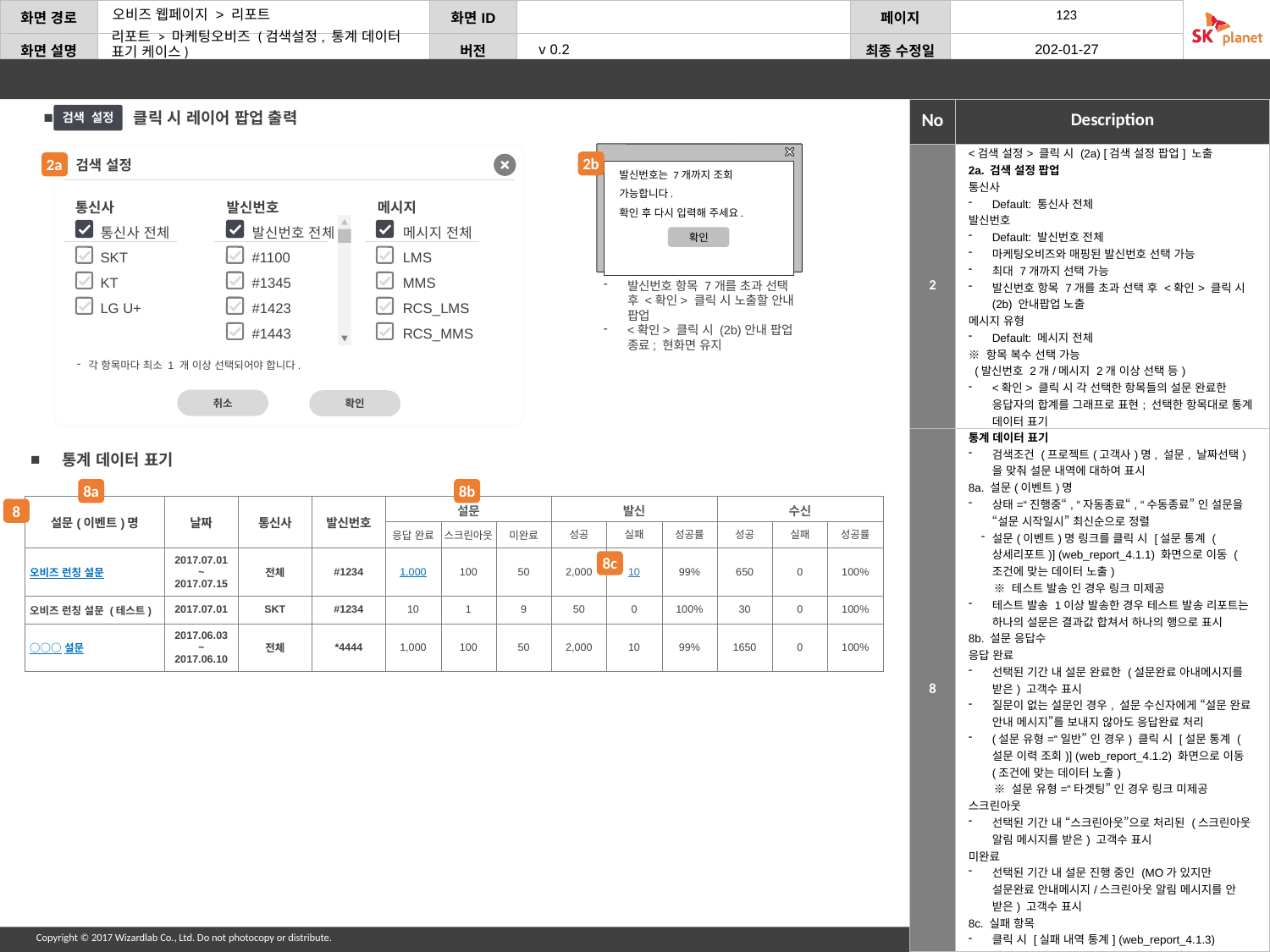

리포트 > 마케팅오비즈 (검색설정, 통계 데이터 표기 케이스)
              클릭 시 레이어 팝업 출력
검색  설정

발신번호는 7개까지 조회 가능합니다.
확인 후 다시 입력해 주세요.
확인
| 2 | <검색 설정> 클릭 시 (2a) [검색 설정 팝업] 노출 2a. 검색 설정 팝업 통신사 Default: 통신사 전체 발신번호 Default: 발신번호 전체 마케팅오비즈와 매핑된 발신번호 선택 가능 최대 7개까지 선택 가능 발신번호 항목 7개를 초과 선택 후 <확인> 클릭 시 (2b) 안내팝업 노출 메시지 유형 Default: 메시지 전체 ※ 항목 복수 선택 가능 (발신번호 2개/메시지 2개 이상 선택 등) <확인> 클릭 시 각 선택한 항목들의 설문 완료한 응답자의 합계를 그래프로 표현; 선택한 항목대로 통계 데이터 표기 <취소> 클릭 시 [검색 설정 팝업] 종료; [마케팅오비즈 (설문 통계)] (web\_report\_4.1) 화면 유지 |
| --- | --- |
| 8 | 통계 데이터 표기 검색조건 (프로젝트(고객사)명, 설문, 날짜선택)을 맞춰 설문 내역에 대하여 표시 8a. 설문(이벤트)명 상태=“진행중“, “자동종료“, “수동종료” 인 설문을 “설문 시작일시” 최신순으로 정렬 설문(이벤트)명 링크를 클릭 시 [설문 통계 (상세리포트)] (web\_report\_4.1.1) 화면으로 이동 (조건에 맞는 데이터 노출) ※ 테스트 발송 인 경우 링크 미제공 테스트 발송 1이상 발송한 경우 테스트 발송 리포트는 하나의 설문은 결과값 합쳐서 하나의 행으로 표시 8b. 설문 응답수 응답 완료 선택된 기간 내 설문 완료한 (설문완료 아내메시지를 받은) 고객수 표시 질문이 없는 설문인 경우, 설문 수신자에게 “설문 완료 안내 메시지”를 보내지 않아도 응답완료 처리 (설문 유형=“일반” 인 경우) 클릭 시 [설문 통계 (설문 이력 조회)] (web\_report\_4.1.2) 화면으로 이동 (조건에 맞는 데이터 노출) ※ 설문 유형=“타겟팅” 인 경우 링크 미제공 스크린아웃 선택된 기간 내 “스크린아웃”으로 처리된 (스크린아웃 알림 메시지를 받은) 고객수 표시 미완료 선택된 기간 내 설문 진행 중인 (MO가 있지만 설문완료 안내메시지/스크린아웃 알림 메시지를 안 받은) 고객수 표시 8c. 실패 항목 클릭 시 [실패 내역 통계] (web\_report\_4.1.3) 화면으로 이동 (조건에 맞는 데이터 노출) ※ “테스트 발송” 및 “타겟팅 설문” 서비스 이용한 경우 실패 내욕으로 이동할 링크 미제공 |

검색 설정

통신사
통신사 전체
SKT
KT
LG U+

발신번호
발신번호 전체
#1100
#1345
#1423
#1443

메시지
메시지 전체
LMS
MMS
RCS_LMS
RCS_MMS

각 항목마다 최소 1 개 이상 선택되어야 합니다.
취소
확인
2b
2a
발신번호 항목 7개를 초과 선택 후 <확인> 클릭 시 노출할 안내 팝업
<확인> 클릭 시 (2b)안내 팝업 종료; 현화면 유지
 통계 데이터 표기
8a
8b
| 설문(이벤트)명 | 날짜 | 통신사 | 발신번호 | 설문 |  |  | 발신 |  |  | 수신 |  |  |
| --- | --- | --- | --- | --- | --- | --- | --- | --- | --- | --- | --- | --- |
|  |  |  |  | 응답 완료 | 스크린아웃 | 미완료 | 성공 | 실패 | 성공률 | 성공 | 실패 | 성공률 |
| 오비즈 런칭 설문 | 2017.07.01 ~ 2017.07.15 | 전체 | #1234 | 1,000 | 100 | 50 | 2,000 | 10 | 99% | 650 | 0 | 100% |
| 오비즈 런칭 설문 (테스트) | 2017.07.01 | SKT | #1234 | 10 | 1 | 9 | 50 | 0 | 100% | 30 | 0 | 100% |
| ○○○설문 | 2017.06.03 ~ 2017.06.10 | 전체 | \*4444 | 1,000 | 100 | 50 | 2,000 | 10 | 99% | 1650 | 0 | 100% |
8
8c